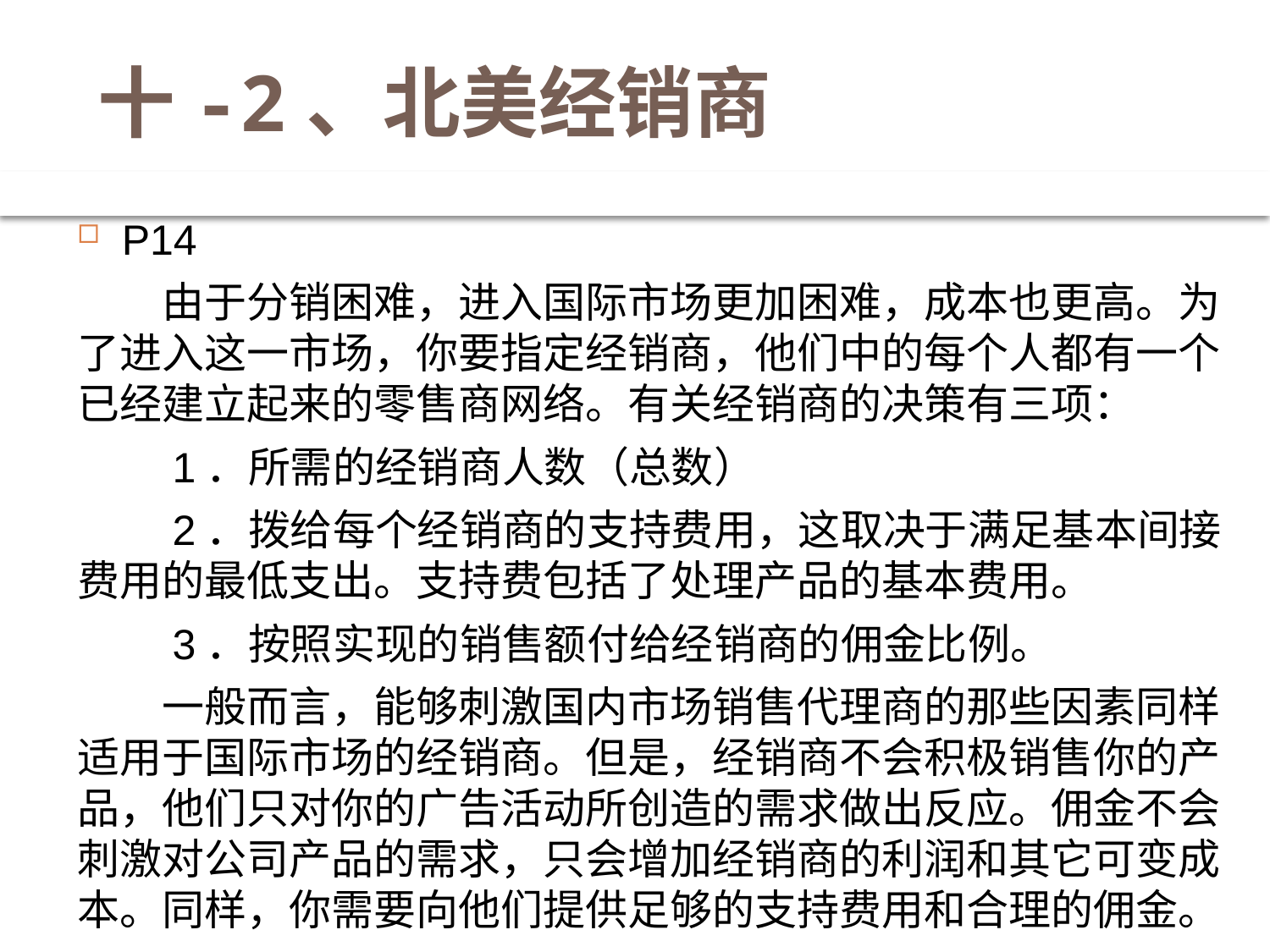

# 十-2、北美经销商
P14
　　由于分销困难，进入国际市场更加困难，成本也更高。为了进入这一市场，你要指定经销商，他们中的每个人都有一个已经建立起来的零售商网络。有关经销商的决策有三项：
　　1．所需的经销商人数（总数）
　　2．拨给每个经销商的支持费用，这取决于满足基本间接费用的最低支出。支持费包括了处理产品的基本费用。
　　3．按照实现的销售额付给经销商的佣金比例。
　　一般而言，能够刺激国内市场销售代理商的那些因素同样适用于国际市场的经销商。但是，经销商不会积极销售你的产品，他们只对你的广告活动所创造的需求做出反应。佣金不会刺激对公司产品的需求，只会增加经销商的利润和其它可变成本。同样，你需要向他们提供足够的支持费用和合理的佣金。